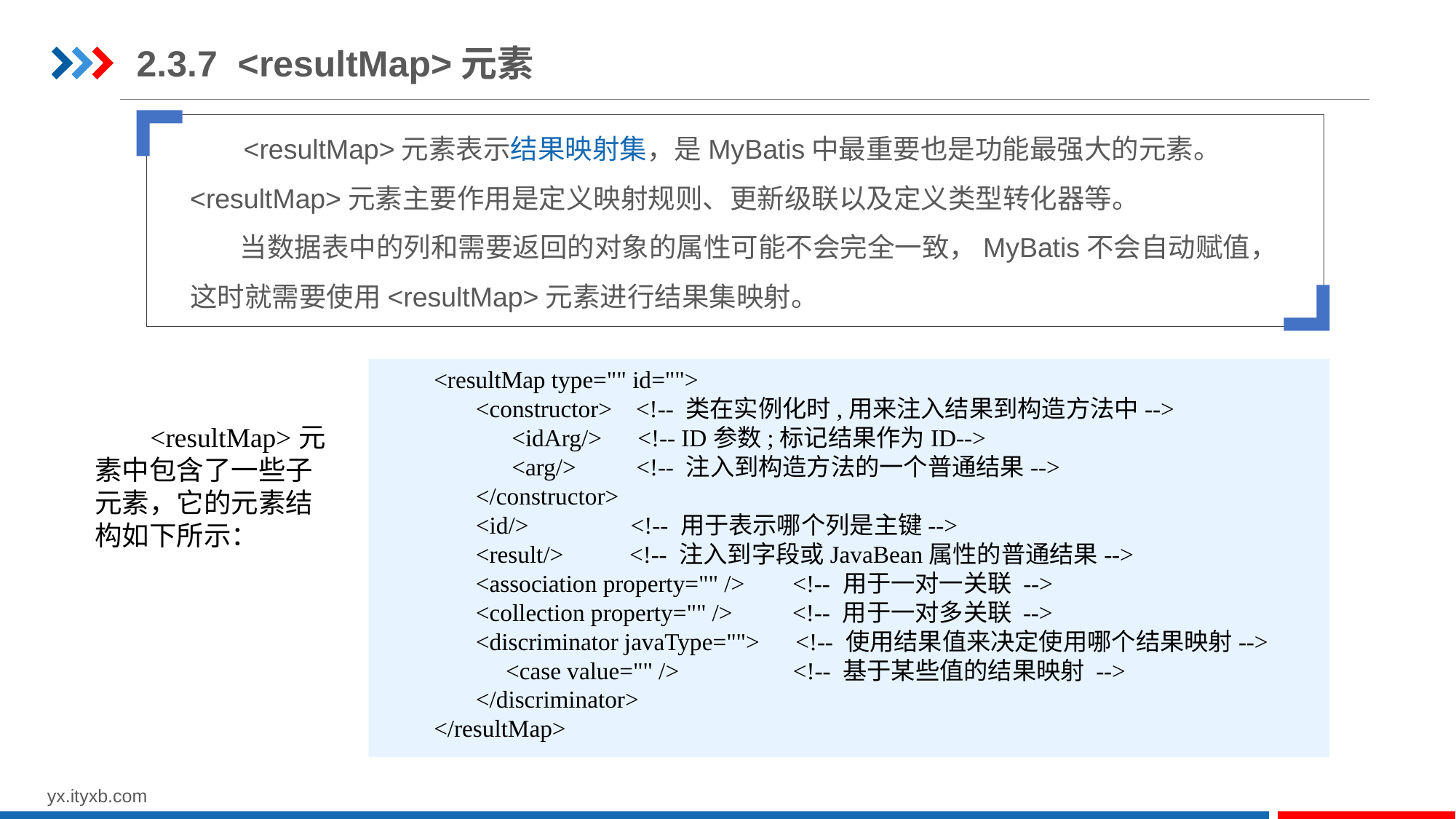

2.3.7  <resultMap>元素

       <resultMap>元素表示结果映射集，是MyBatis中最重要也是功能最强大的元素。  <resultMap>元素主要作用是定义映射规则、更新级联以及定义类型转化器等。
       当数据表中的列和需要返回的对象的属性可能不会完全一致，MyBatis不会自动赋值，这时就需要使用<resultMap>元素进行结果集映射。

<resultMap type="" id="">
       <constructor>    <!-- 类在实例化时,用来注入结果到构造方法中-->
             <idArg/>      <!-- ID参数;标记结果作为ID-->
             <arg/>          <!-- 注入到构造方法的一个普通结果-->
       </constructor>
       <id/>                 <!-- 用于表示哪个列是主键-->
       <result/>           <!-- 注入到字段或JavaBean属性的普通结果-->
       <association property="" />        <!-- 用于一对一关联 -->
       <collection property="" />          <!-- 用于一对多关联 -->
       <discriminator javaType="">      <!-- 使用结果值来决定使用哪个结果映射-->
            <case value="" />                   <!-- 基于某些值的结果映射 -->
       </discriminator>
</resultMap>
        <resultMap>元素中包含了一些子元素，它的元素结构如下所示：